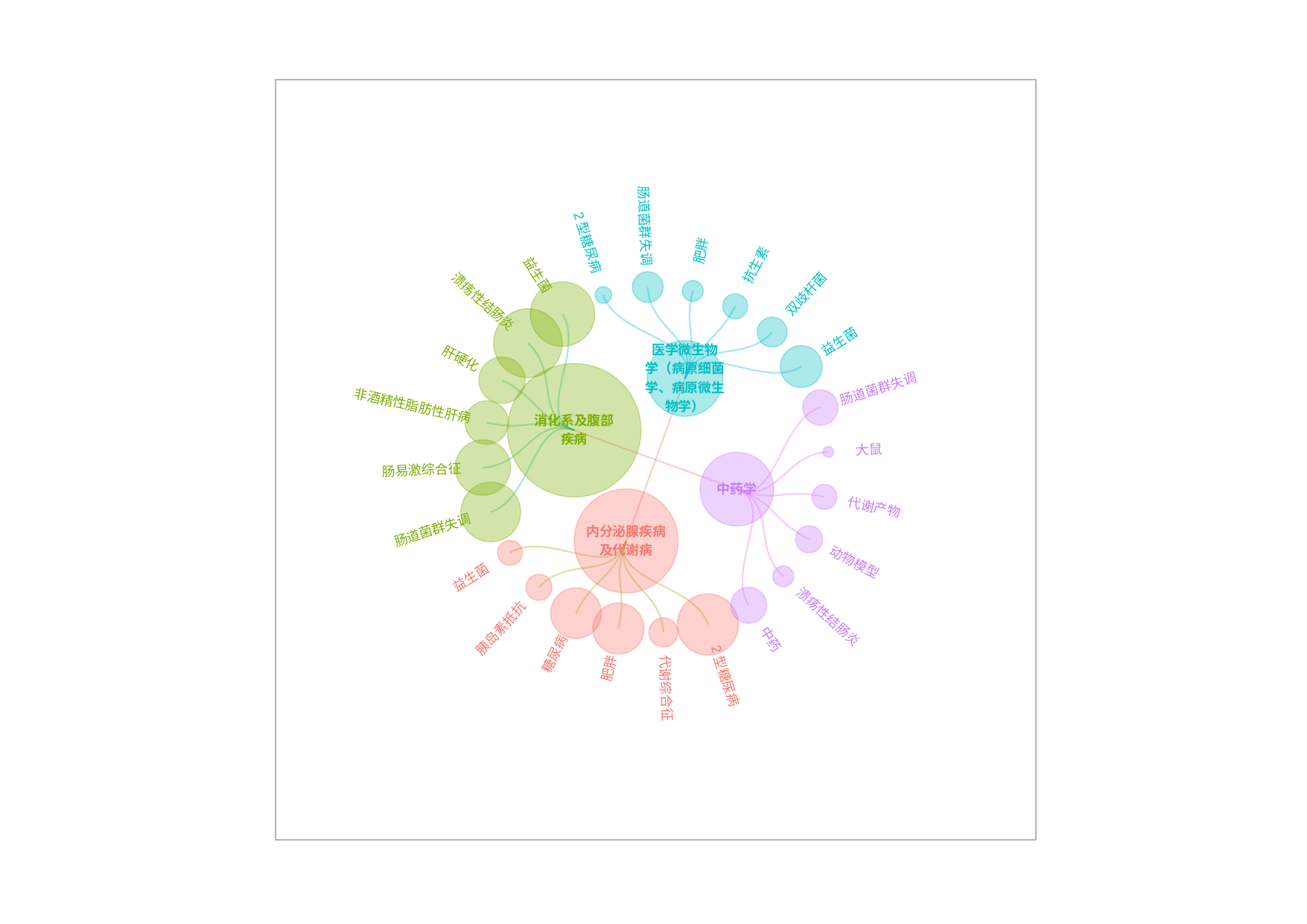

肠道菌群失调
2型糖尿病
肥胖
抗生素
益生菌

双歧杆菌

溃疡性结肠炎

益生菌

医学微生物
肝硬化

学（病原细菌

学、病原微生
肠道菌群失调

非酒精性脂肪性肝病
物学）

消化系及腹部

疾病

大鼠

肠易激综合征

中药学

代谢产物

肠道菌群失调
内分泌腺疾病

及代谢病
动物模型

益生菌

溃疡性结肠炎

胰岛素抵抗
中药
糖尿病
肥胖
2型糖尿病
代谢综合征